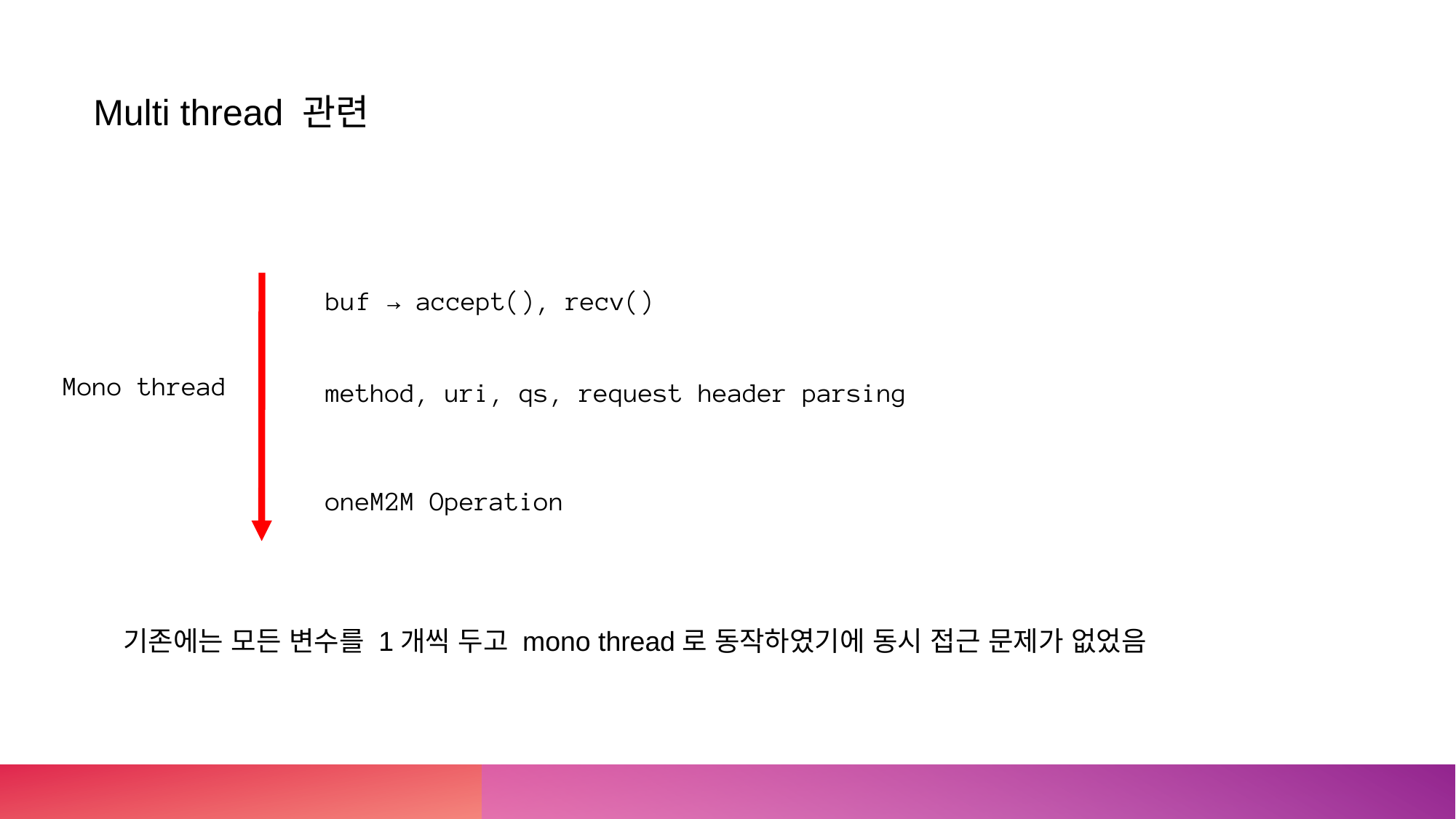

Multi thread 관련
buf → accept(), recv()
Mono thread
method, uri, qs, request header parsing
oneM2M Operation
기존에는 모든 변수를 1개씩 두고 mono thread로 동작하였기에 동시 접근 문제가 없었음